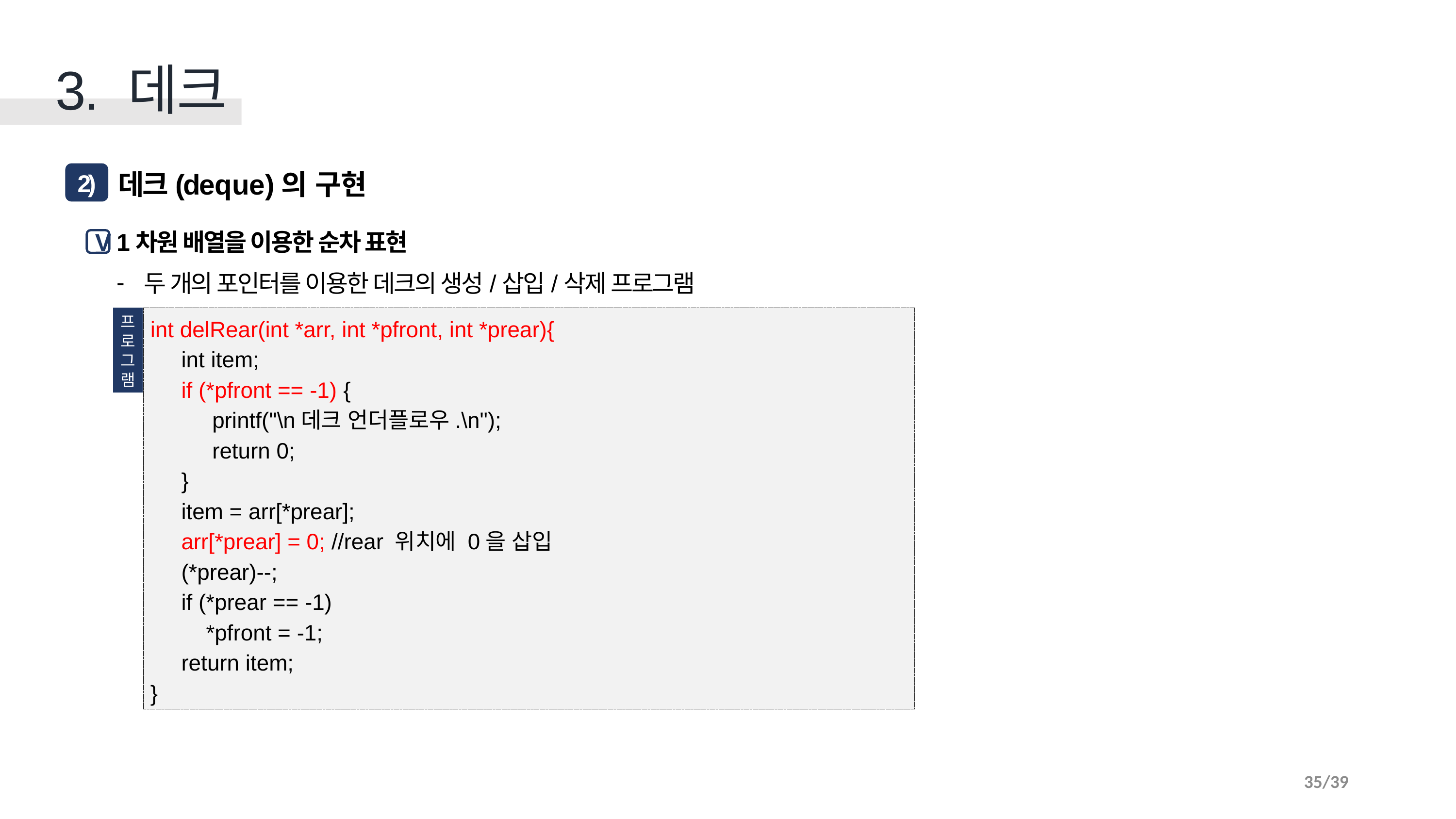

3. 데크

 데크(deque)의 구현
2)
1차원 배열을 이용한 순차 표현

두 개의 포인터를 이용한 데크의 생성/삽입/삭제 프로그램
V
프
로
그
램
int delRear(int *arr, int *pfront, int *prear){
     int item;
     if (*pfront == -1) {
          printf("\n데크 언더플로우.\n");
          return 0;
     }
     item = arr[*prear];
     arr[*prear] = 0; //rear 위치에 0을 삽입
     (*prear)--;
     if (*prear == -1)
         *pfront = -1;
     return item;
}
35/39